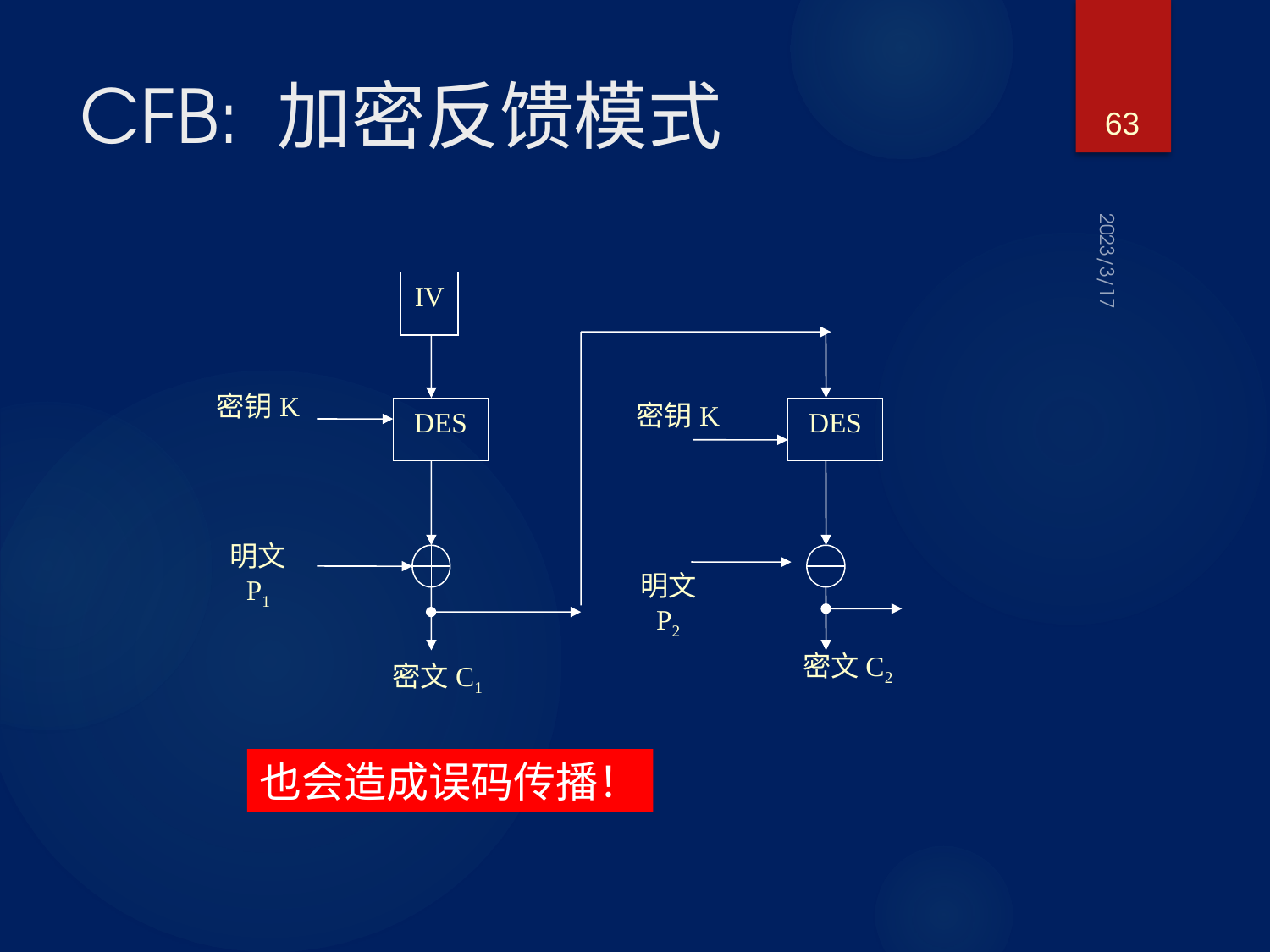

63
# CFB: 加密反馈模式
2023/3/17
IV

密钥K
密钥K
DES
DES

明文 P1

明文 P2

密文C2
密文C1

也会造成误码传播！